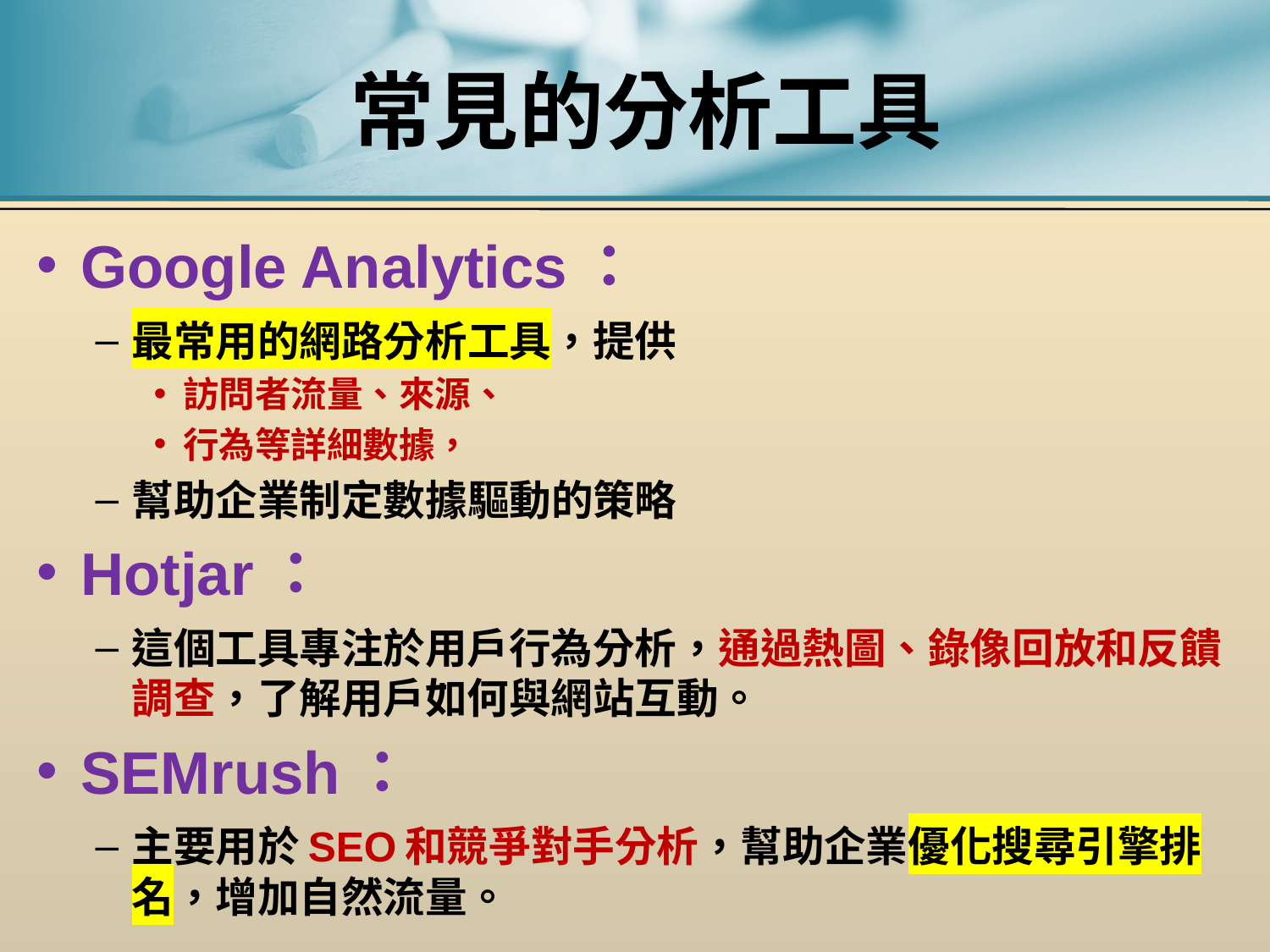

# 常見的分析工具
Google Analytics：
最常用的網路分析工具，提供
訪問者流量、來源、
行為等詳細數據，
幫助企業制定數據驅動的策略
Hotjar：
這個工具專注於用戶行為分析，通過熱圖、錄像回放和反饋調查，了解用戶如何與網站互動。
SEMrush：
主要用於SEO和競爭對手分析，幫助企業優化搜尋引擎排名，增加自然流量。